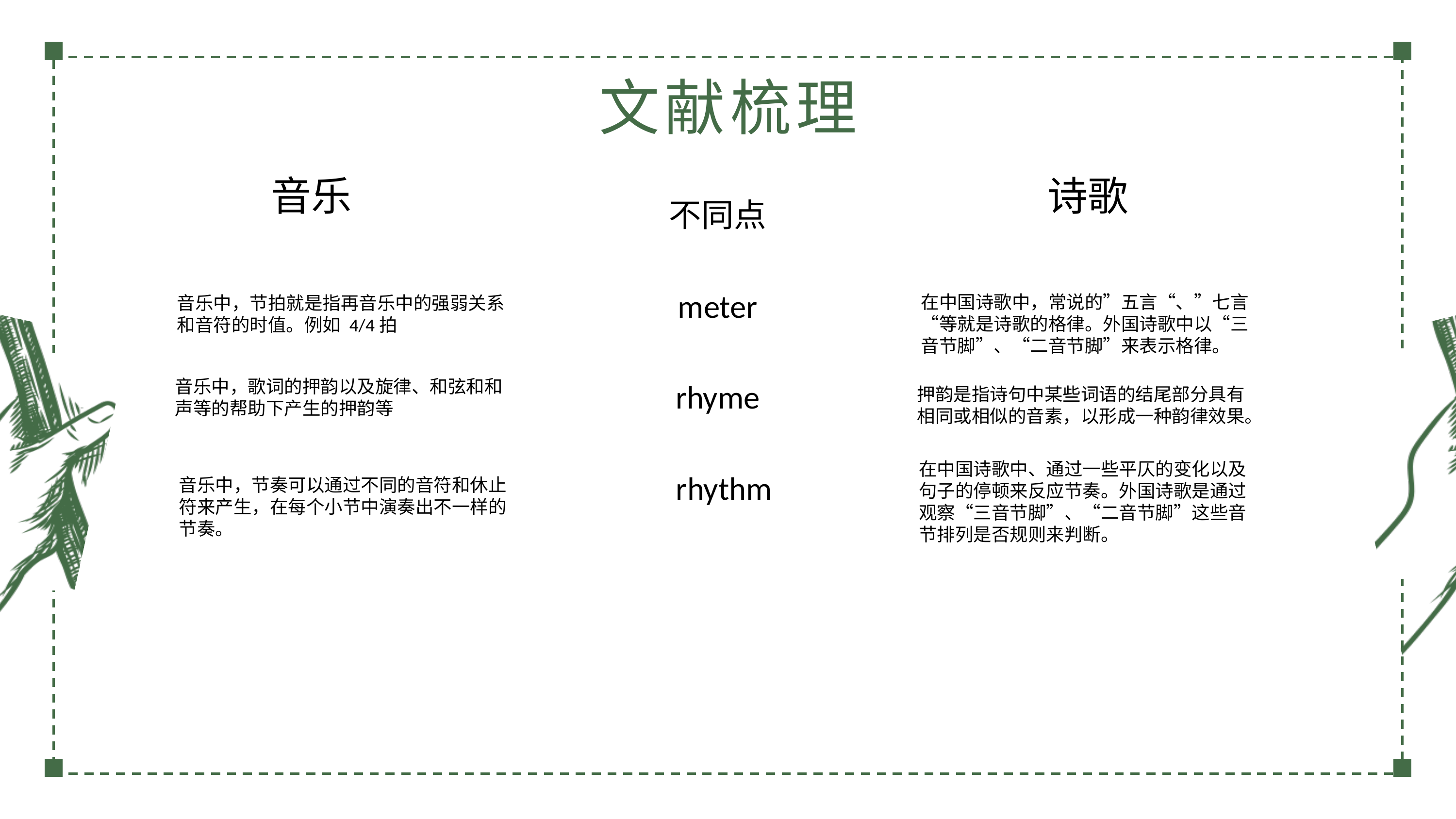

文献梳理
音乐
诗歌
不同点
meter
在中国诗歌中，常说的”五言“、”七言“等就是诗歌的格律。外国诗歌中以“三音节脚”、“二音节脚”来表示格律。
音乐中，节拍就是指再音乐中的强弱关系和音符的时值。例如 4/4拍

音乐中，歌词的押韵以及旋律、和弦和和声等的帮助下产生的押韵等
rhyme
押韵是指诗句中某些词语的结尾部分具有相同或相似的音素，以形成一种韵律效果。
在中国诗歌中、通过一些平仄的变化以及句子的停顿来反应节奏。外国诗歌是通过观察“三音节脚”、“二音节脚”这些音节排列是否规则来判断。
rhythm
音乐中，节奏可以通过不同的音符和休止符来产生，在每个小节中演奏出不一样的节奏。